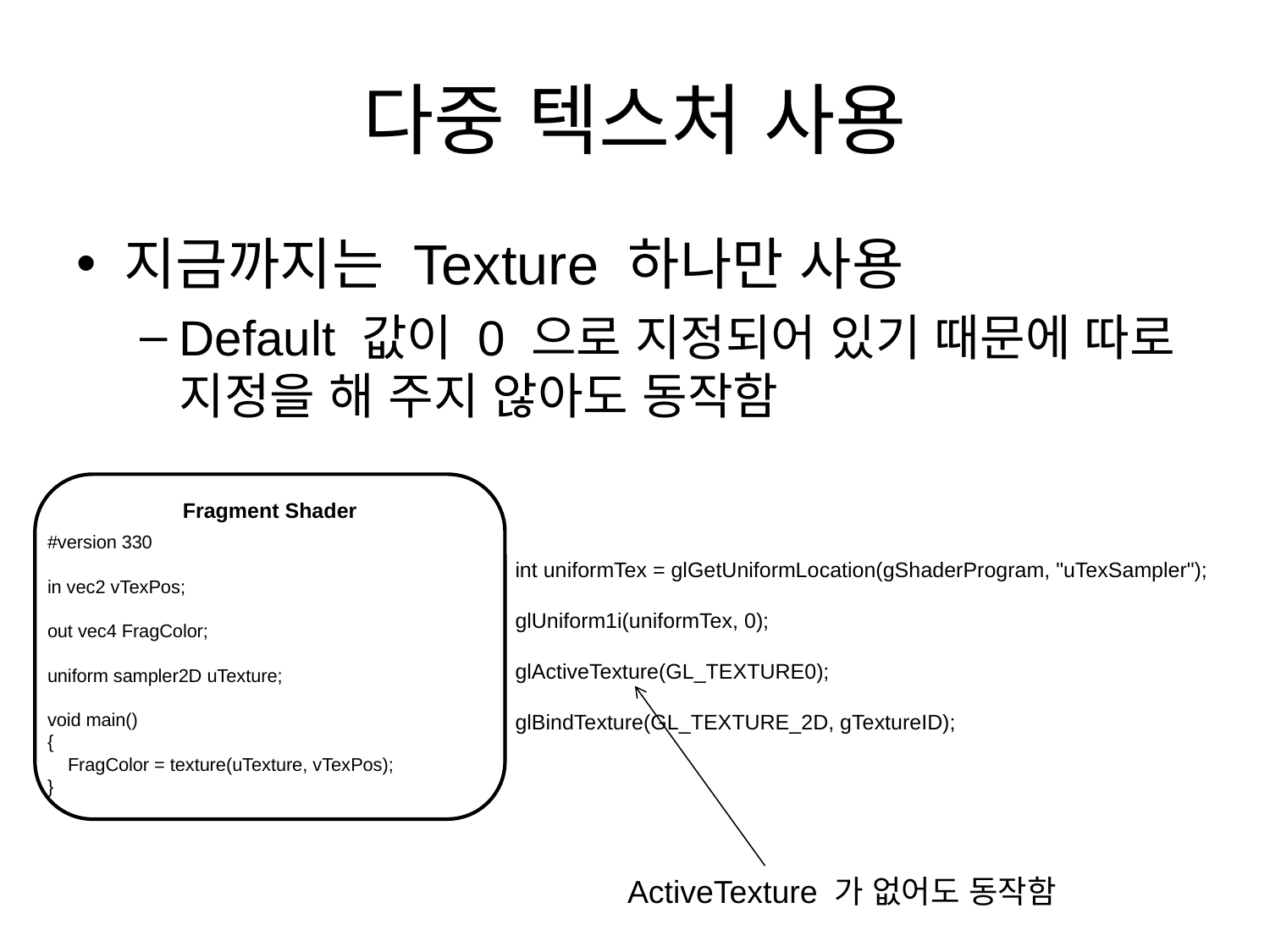

# 다중 텍스처 사용
지금까지는 Texture 하나만 사용
Default 값이 0 으로 지정되어 있기 때문에 따로 지정을 해 주지 않아도 동작함
Fragment Shader
#version 330

in vec2 vTexPos;

out vec4 FragColor;

uniform sampler2D uTexture;

void main()
{
    FragColor = texture(uTexture, vTexPos);
}
int uniformTex = glGetUniformLocation(gShaderProgram, "uTexSampler");

glUniform1i(uniformTex, 0);

glActiveTexture(GL_TEXTURE0);

glBindTexture(GL_TEXTURE_2D, gTextureID);
ActiveTexture 가 없어도 동작함